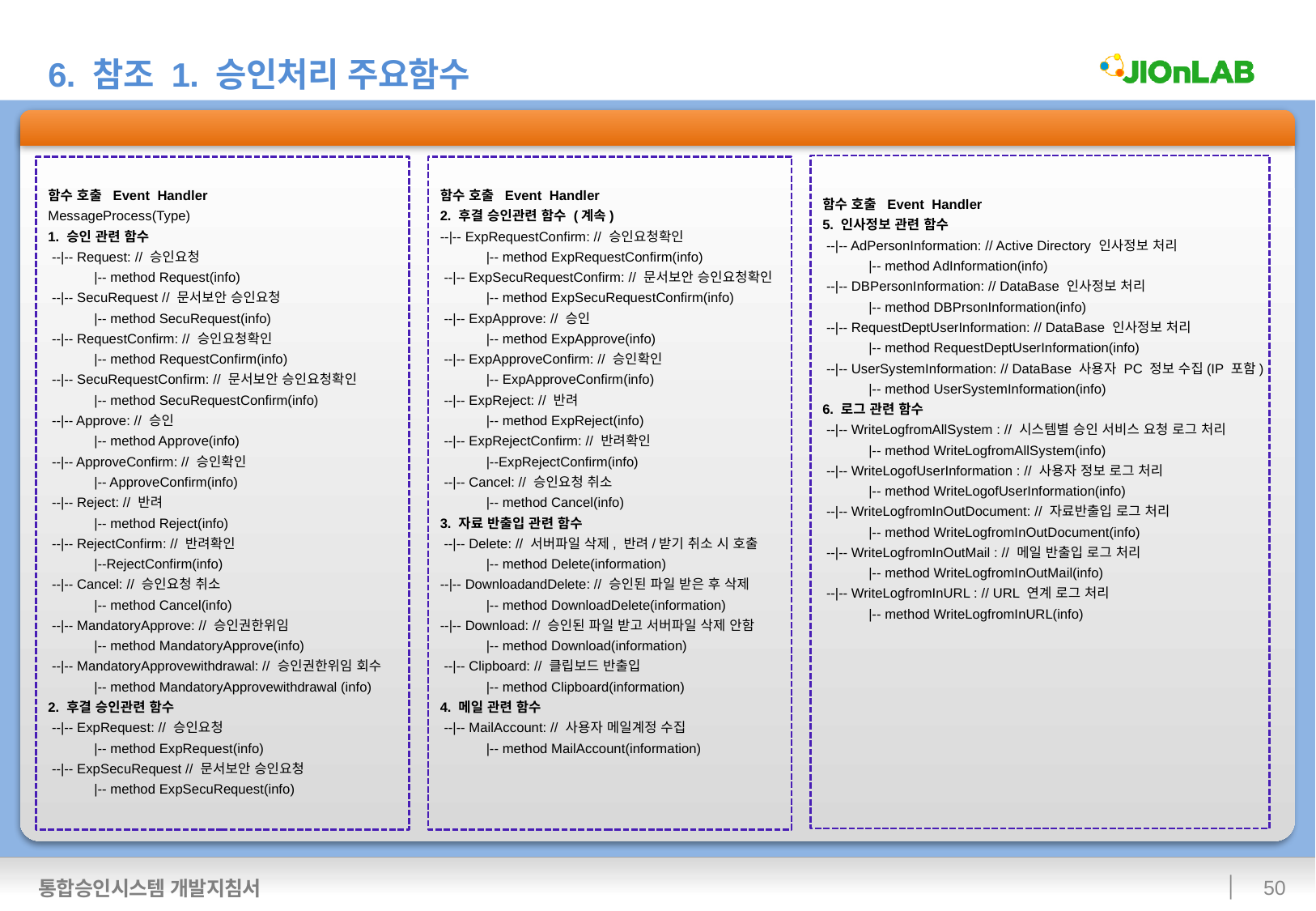

6. 참조 1. 승인처리 주요함수

통합승인시스템 프레임워크

함수 호출  Event  Handler
5. 인사정보 관련 함수
 --|-- AdPersonInformation: // Active Directory 인사정보 처리
            |-- method AdInformation(info)
 --|-- DBPersonInformation: // DataBase 인사정보 처리
            |-- method DBPrsonInformation(info)
 --|-- RequestDeptUserInformation: // DataBase 인사정보 처리
            |-- method RequestDeptUserInformation(info)
 --|-- UserSystemInformation: // DataBase 사용자 PC 정보 수집(IP 포함)
            |-- method UserSystemInformation(info)
6. 로그 관련 함수
 --|-- WriteLogfromAllSystem : // 시스템별 승인 서비스 요청 로그 처리
            |-- method WriteLogfromAllSystem(info)
 --|-- WriteLogofUserInformation : // 사용자 정보 로그 처리
            |-- method WriteLogofUserInformation(info)
 --|-- WriteLogfromInOutDocument: // 자료반출입 로그 처리
            |-- method WriteLogfromInOutDocument(info)
 --|-- WriteLogfromInOutMail : // 메일 반출입 로그 처리
            |-- method WriteLogfromInOutMail(info)
 --|-- WriteLogfromInURL : // URL 연계 로그 처리
            |-- method WriteLogfromInURL(info)

함수 호출  Event  Handler
MessageProcess(Type)
1. 승인 관련 함수
 --|-- Request: // 승인요청
            |-- method Request(info)
 --|-- SecuRequest // 문서보안 승인요청
            |-- method SecuRequest(info)
 --|-- RequestConfirm: // 승인요청확인
            |-- method RequestConfirm(info)
 --|-- SecuRequestConfirm: // 문서보안 승인요청확인
            |-- method SecuRequestConfirm(info)
 --|-- Approve: // 승인
            |-- method Approve(info)
 --|-- ApproveConfirm: // 승인확인
            |-- ApproveConfirm(info)
 --|-- Reject: // 반려
            |-- method Reject(info)
 --|-- RejectConfirm: // 반려확인
            |--RejectConfirm(info)
 --|-- Cancel: // 승인요청 취소
            |-- method Cancel(info)
 --|-- MandatoryApprove: // 승인권한위임
            |-- method MandatoryApprove(info)
 --|-- MandatoryApprovewithdrawal: // 승인권한위임 회수
            |-- method MandatoryApprovewithdrawal (info)
2. 후결 승인관련 함수
 --|-- ExpRequest: // 승인요청
            |-- method ExpRequest(info)
 --|-- ExpSecuRequest // 문서보안 승인요청
            |-- method ExpSecuRequest(info)
함수 호출  Event  Handler
2. 후결 승인관련 함수 (계속)
--|-- ExpRequestConfirm: // 승인요청확인
            |-- method ExpRequestConfirm(info)
 --|-- ExpSecuRequestConfirm: // 문서보안 승인요청확인
            |-- method ExpSecuRequestConfirm(info)
 --|-- ExpApprove: // 승인
            |-- method ExpApprove(info)
 --|-- ExpApproveConfirm: // 승인확인
            |-- ExpApproveConfirm(info)
 --|-- ExpReject: // 반려
            |-- method ExpReject(info)
 --|-- ExpRejectConfirm: // 반려확인
            |--ExpRejectConfirm(info)
 --|-- Cancel: // 승인요청 취소
            |-- method Cancel(info)
3. 자료 반출입 관련 함수
 --|-- Delete: // 서버파일 삭제, 반려/받기 취소 시 호출
            |-- method Delete(information)
--|-- DownloadandDelete: // 승인된 파일 받은 후 삭제
            |-- method DownloadDelete(information)
--|-- Download: // 승인된 파일 받고 서버파일 삭제 안함
            |-- method Download(information)
 --|-- Clipboard: // 클립보드 반출입
            |-- method Clipboard(information)
4. 메일 관련 함수
 --|-- MailAccount: // 사용자 메일계정 수집
            |-- method MailAccount(information)

 50